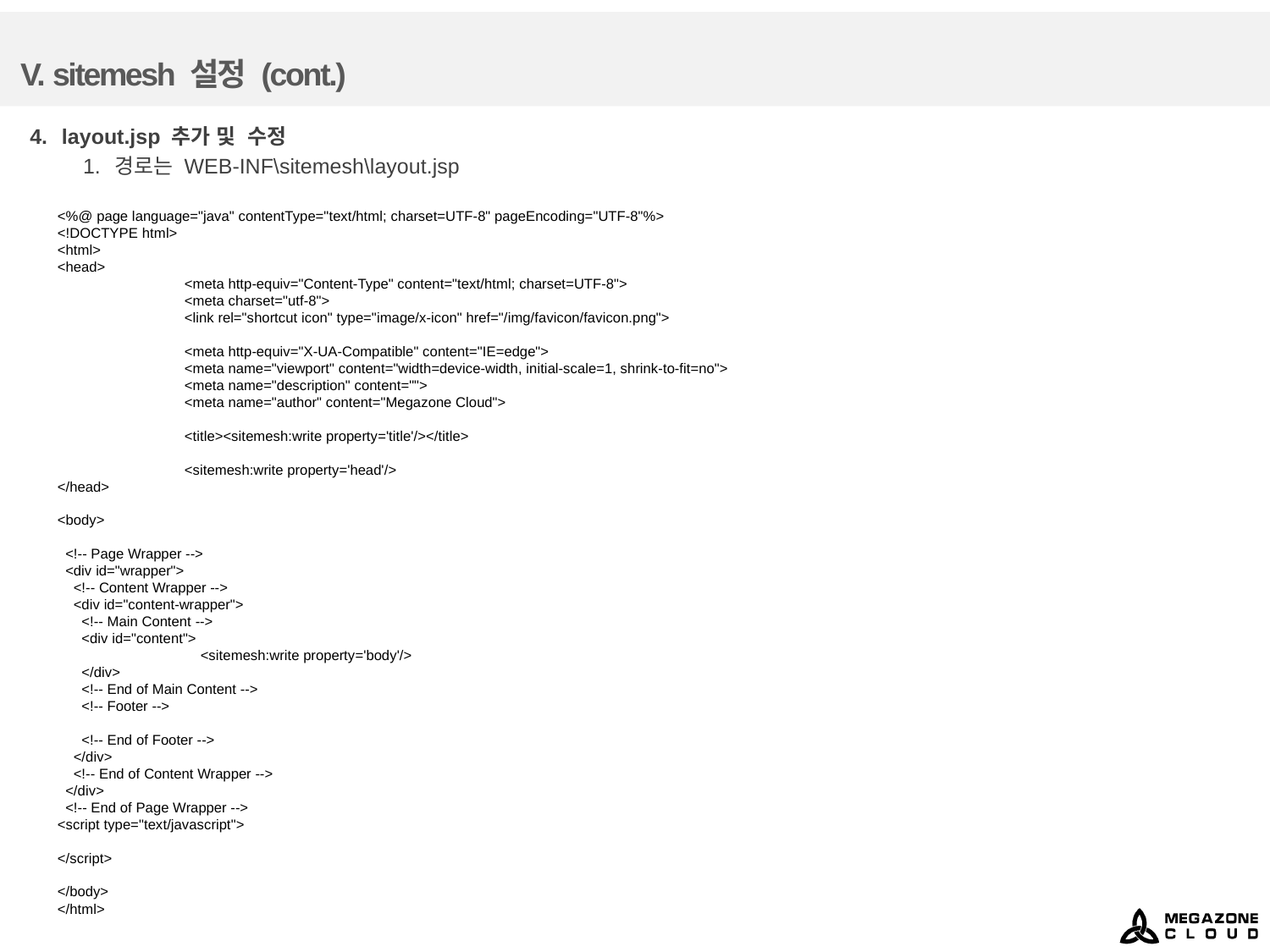

# V. sitemesh 설정 (cont.)
layout.jsp 추가 및  수정
경로는 WEB-INF\sitemesh\layout.jsp
<%@ page language="java" contentType="text/html; charset=UTF-8" pageEncoding="UTF-8"%>
<!DOCTYPE html>
<html>
<head>
	<meta http-equiv="Content-Type" content="text/html; charset=UTF-8">
	<meta charset="utf-8">
	<link rel="shortcut icon" type="image/x-icon" href="/img/favicon/favicon.png">

	<meta http-equiv="X-UA-Compatible" content="IE=edge">
	<meta name="viewport" content="width=device-width, initial-scale=1, shrink-to-fit=no">
	<meta name="description" content="">
	<meta name="author" content="Megazone Cloud">

	<title><sitemesh:write property='title'/></title>

	<sitemesh:write property='head'/>
</head>

<body>

  <!-- Page Wrapper -->
  <div id="wrapper">
    <!-- Content Wrapper -->
    <div id="content-wrapper">
      <!-- Main Content -->
      <div id="content">
	    <sitemesh:write property='body'/>
      </div>
      <!-- End of Main Content -->
      <!-- Footer -->

      <!-- End of Footer -->
    </div>
    <!-- End of Content Wrapper -->
  </div>
  <!-- End of Page Wrapper -->
<script type="text/javascript">

</script>

</body>
</html>